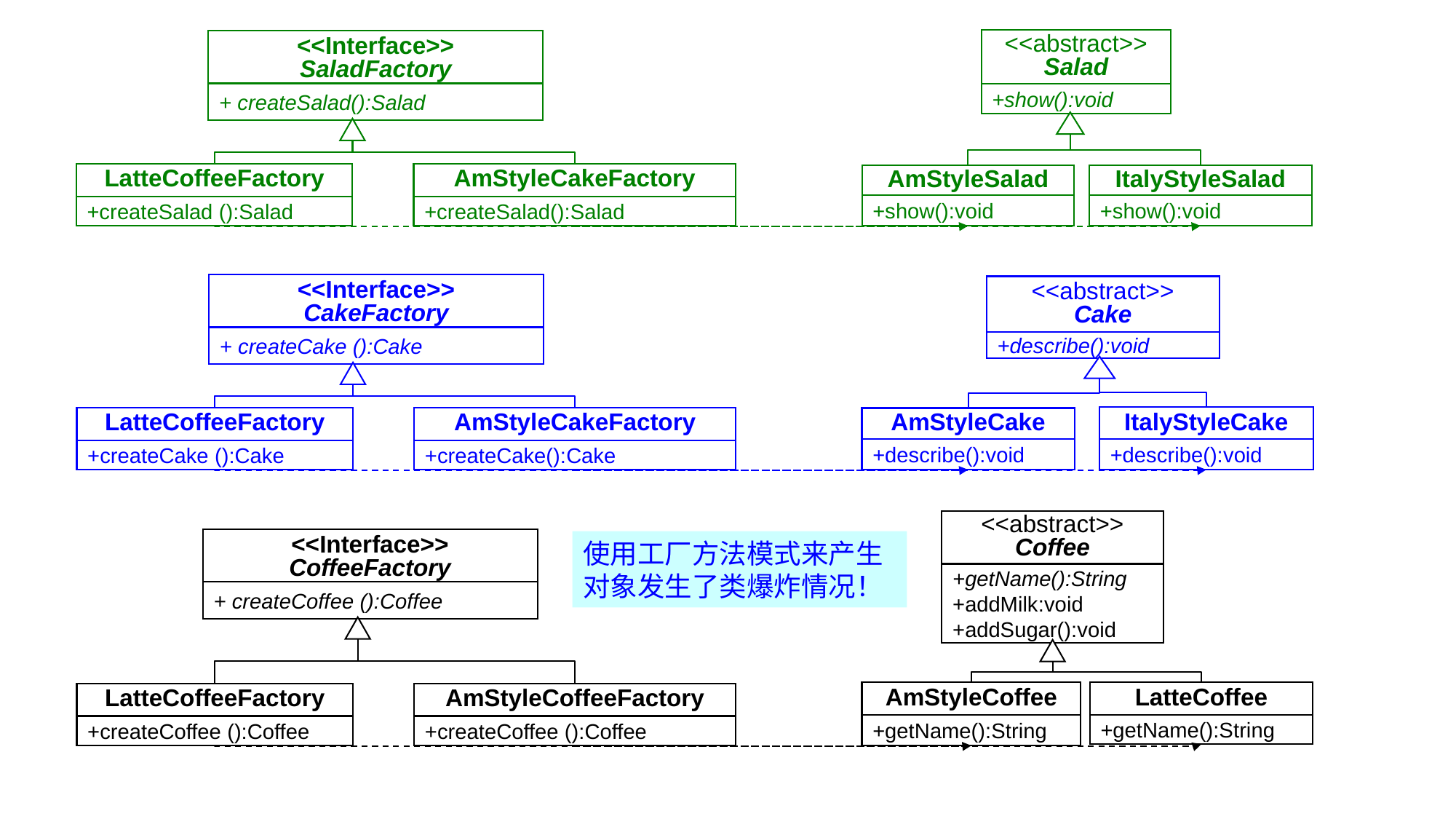

<<abstract>>
Salad
+show():void

AmStyleSalad
ItalyStyleSalad
+show():void
+show():void
<<Interface>>
SaladFactory
+ createSalad():Salad

LatteCoffeeFactory
AmStyleCakeFactory
+createSalad ():Salad
+createSalad():Salad
<<Interface>>
CakeFactory
+ createCake ():Cake

LatteCoffeeFactory
AmStyleCakeFactory
+createCake ():Cake
+createCake():Cake
<<abstract>>
Cake
+describe():void

ItalyStyleCake
AmStyleCake
+describe():void
+describe():void
<<abstract>>
Coffee
+getName():String
+addMilk:void
+addSugar():void

AmStyleCoffee
LatteCoffee
+getName():String
+getName():String
<<Interface>>
CoffeeFactory
+ createCoffee ():Coffee

LatteCoffeeFactory
AmStyleCoffeeFactory
+createCoffee ():Coffee
+createCoffee ():Coffee
使用工厂方法模式来产生对象发生了类爆炸情况！
5